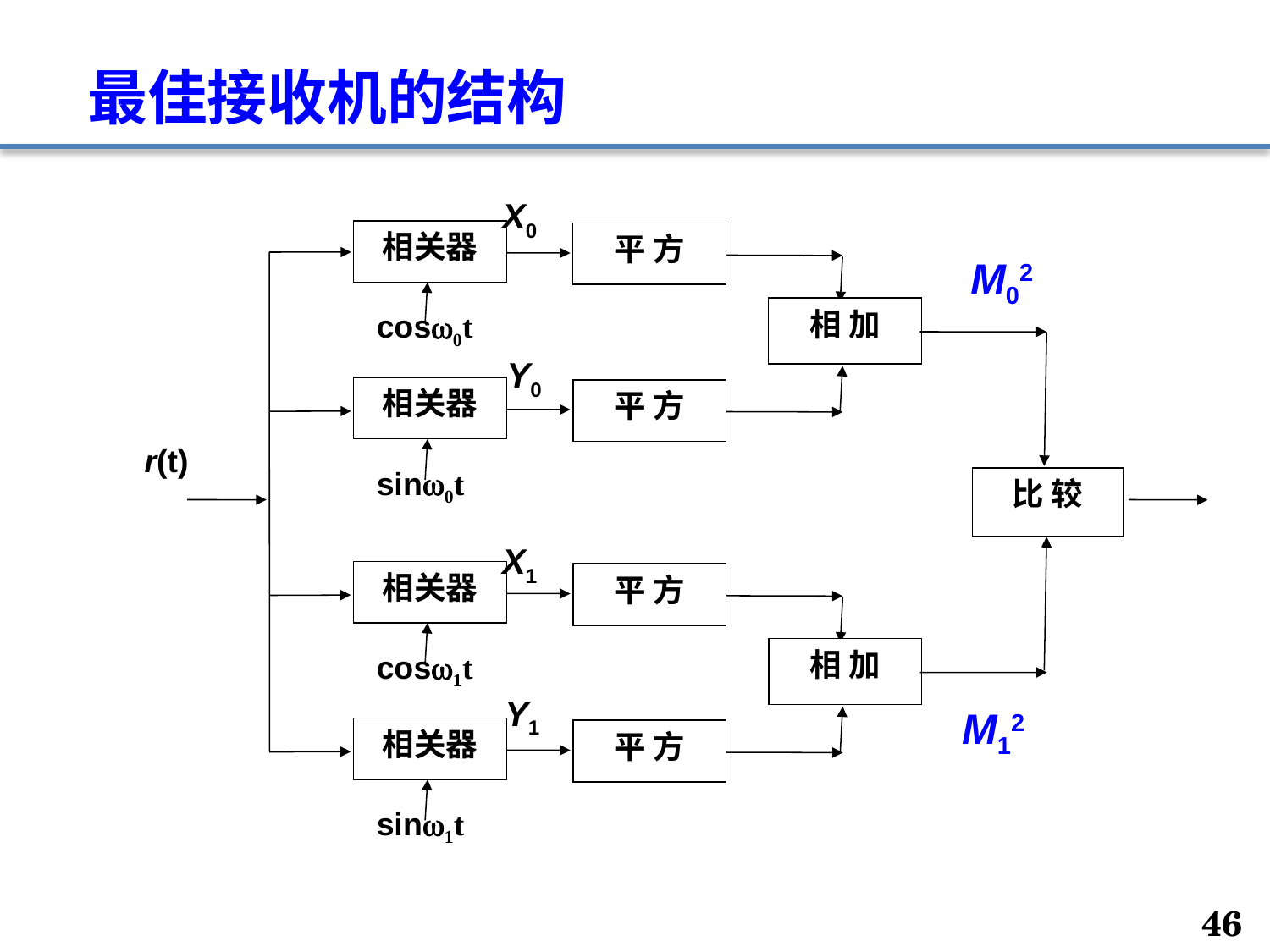

# 最佳接收机的结构

X0

相关器
平 方

cosω0t

相 加

相关器
平 方

sinω0t
相关器
平 方

cosω1t

相 加

相关器
平 方

sinω1t

比 较

r(t)
Y0
X1
Y1

M02
M12
46